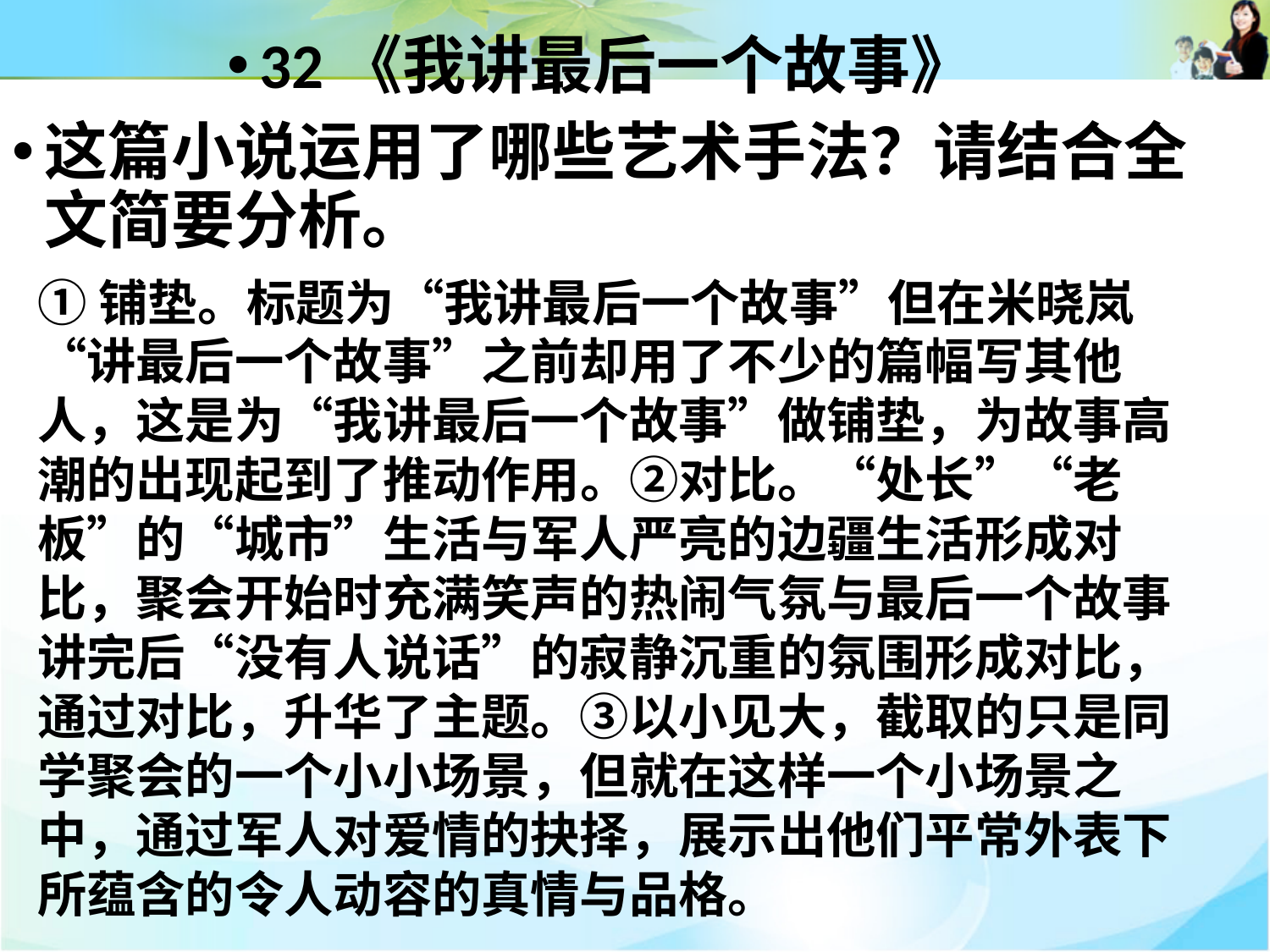

32《我讲最后一个故事》
这篇小说运用了哪些艺术手法？请结合全文简要分析。
①铺垫。标题为“我讲最后一个故事”但在米晓岚“讲最后一个故事”之前却用了不少的篇幅写其他人，这是为“我讲最后一个故事”做铺垫，为故事高潮的出现起到了推动作用。②对比。“处长”“老板”的“城市”生活与军人严亮的边疆生活形成对比，聚会开始时充满笑声的热闹气氛与最后一个故事讲完后“没有人说话”的寂静沉重的氛围形成对比，通过对比，升华了主题。③以小见大，截取的只是同学聚会的一个小小场景，但就在这样一个小场景之中，通过军人对爱情的抉择，展示出他们平常外表下所蕴含的令人动容的真情与品格。